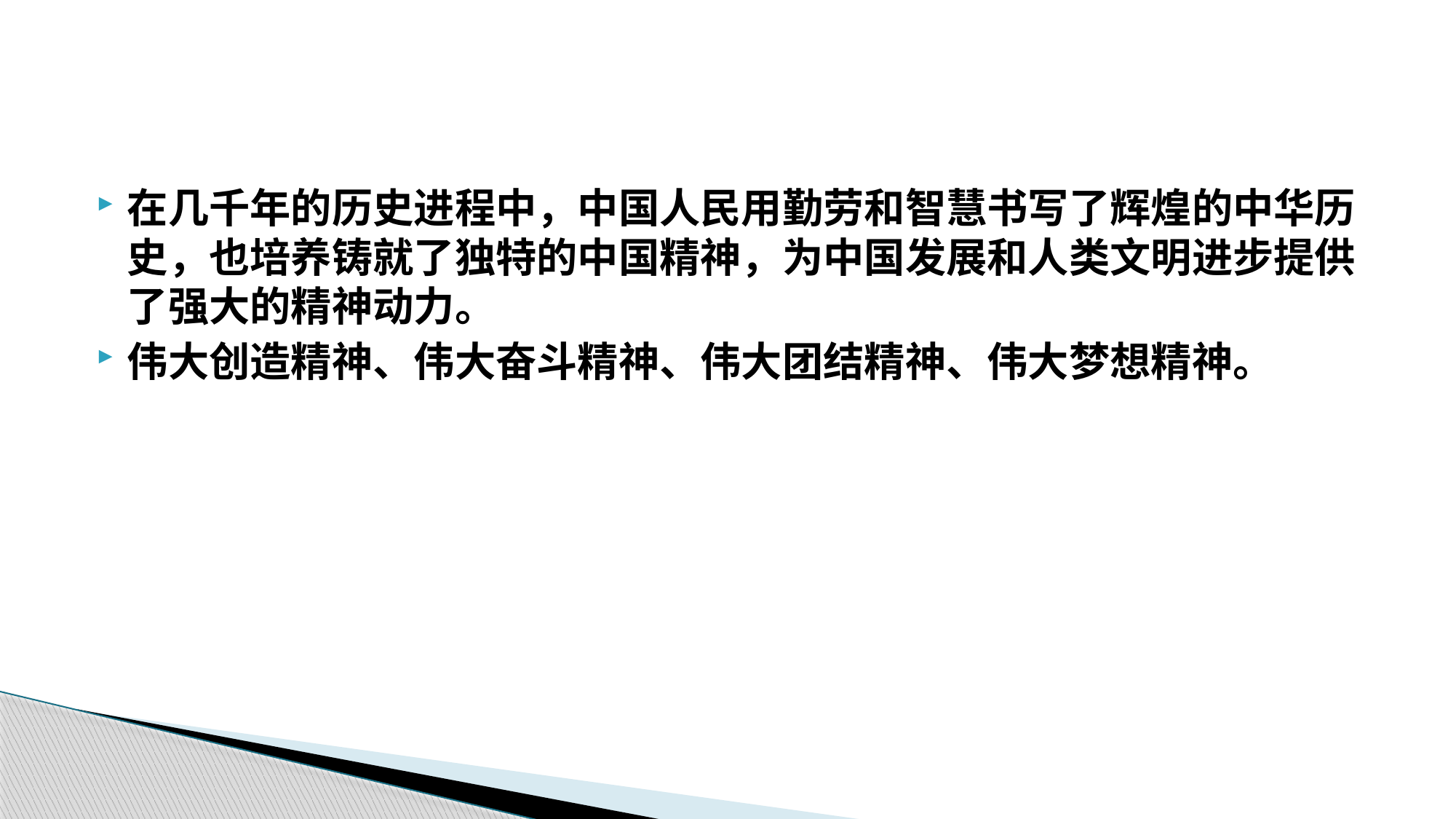

#
在几千年的历史进程中，中国人民用勤劳和智慧书写了辉煌的中华历史，也培养铸就了独特的中国精神，为中国发展和人类文明进步提供了强大的精神动力。
伟大创造精神、伟大奋斗精神、伟大团结精神、伟大梦想精神。